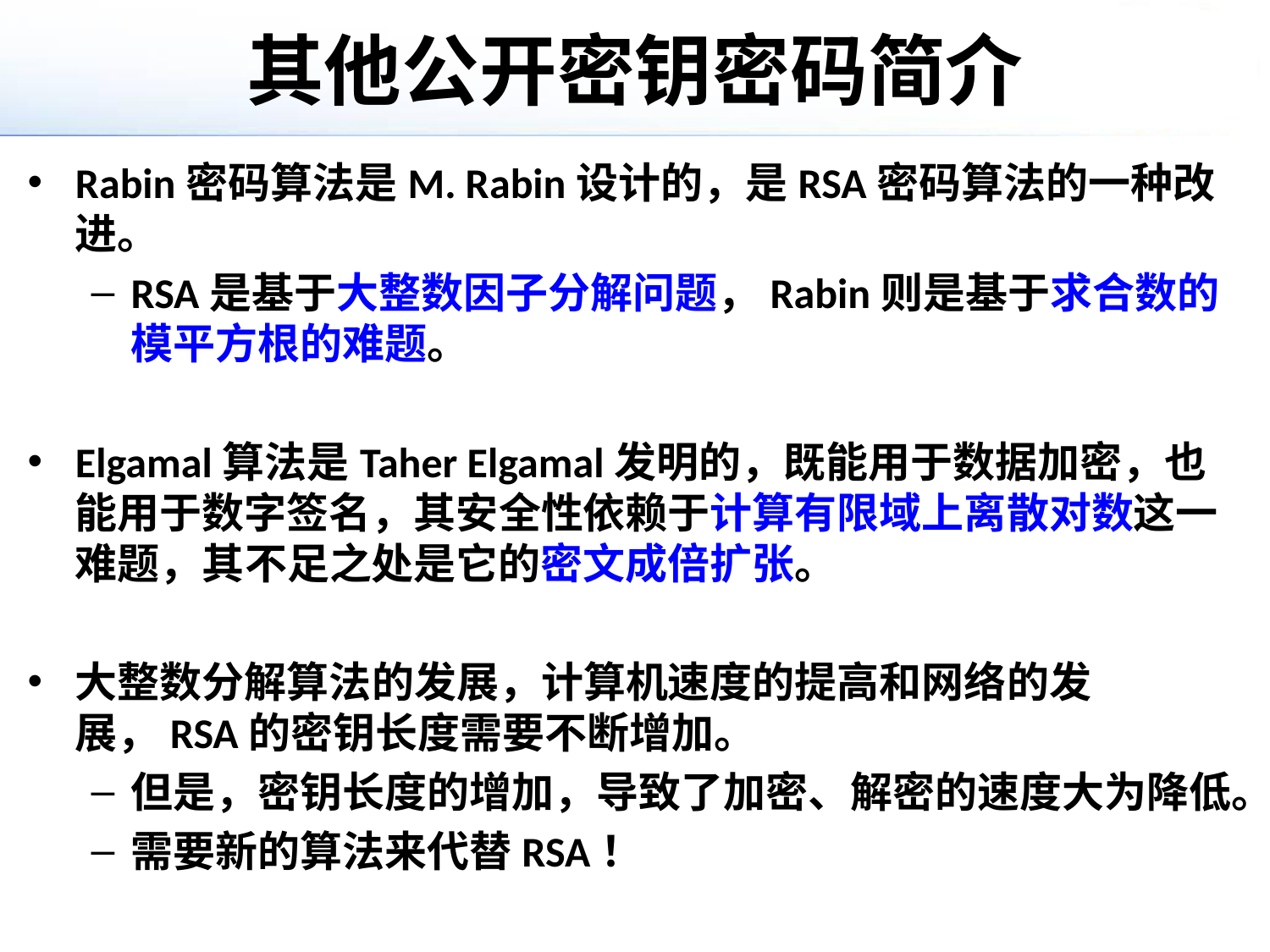

# 其他公开密钥密码简介
Rabin密码算法是M. Rabin设计的，是RSA密码算法的一种改进。
RSA是基于大整数因子分解问题，Rabin则是基于求合数的模平方根的难题。

Elgamal算法是Taher Elgamal发明的，既能用于数据加密，也能用于数字签名，其安全性依赖于计算有限域上离散对数这一难题，其不足之处是它的密文成倍扩张。

大整数分解算法的发展，计算机速度的提高和网络的发展，RSA的密钥长度需要不断增加。
但是，密钥长度的增加，导致了加密、解密的速度大为降低。
需要新的算法来代替RSA！